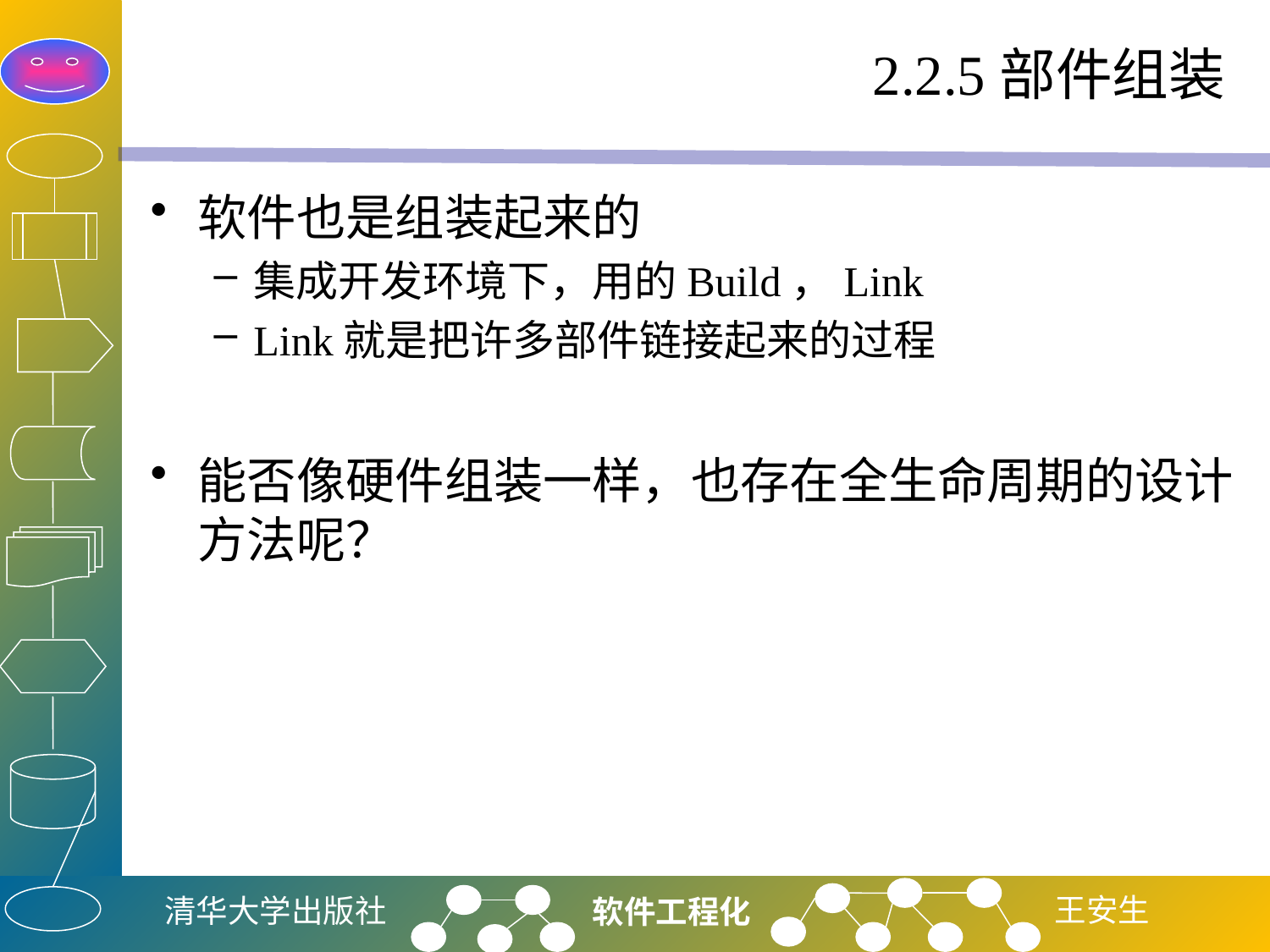

# 2.2.5部件组装
软件也是组装起来的
集成开发环境下，用的Build，Link
Link就是把许多部件链接起来的过程

能否像硬件组装一样，也存在全生命周期的设计方法呢？